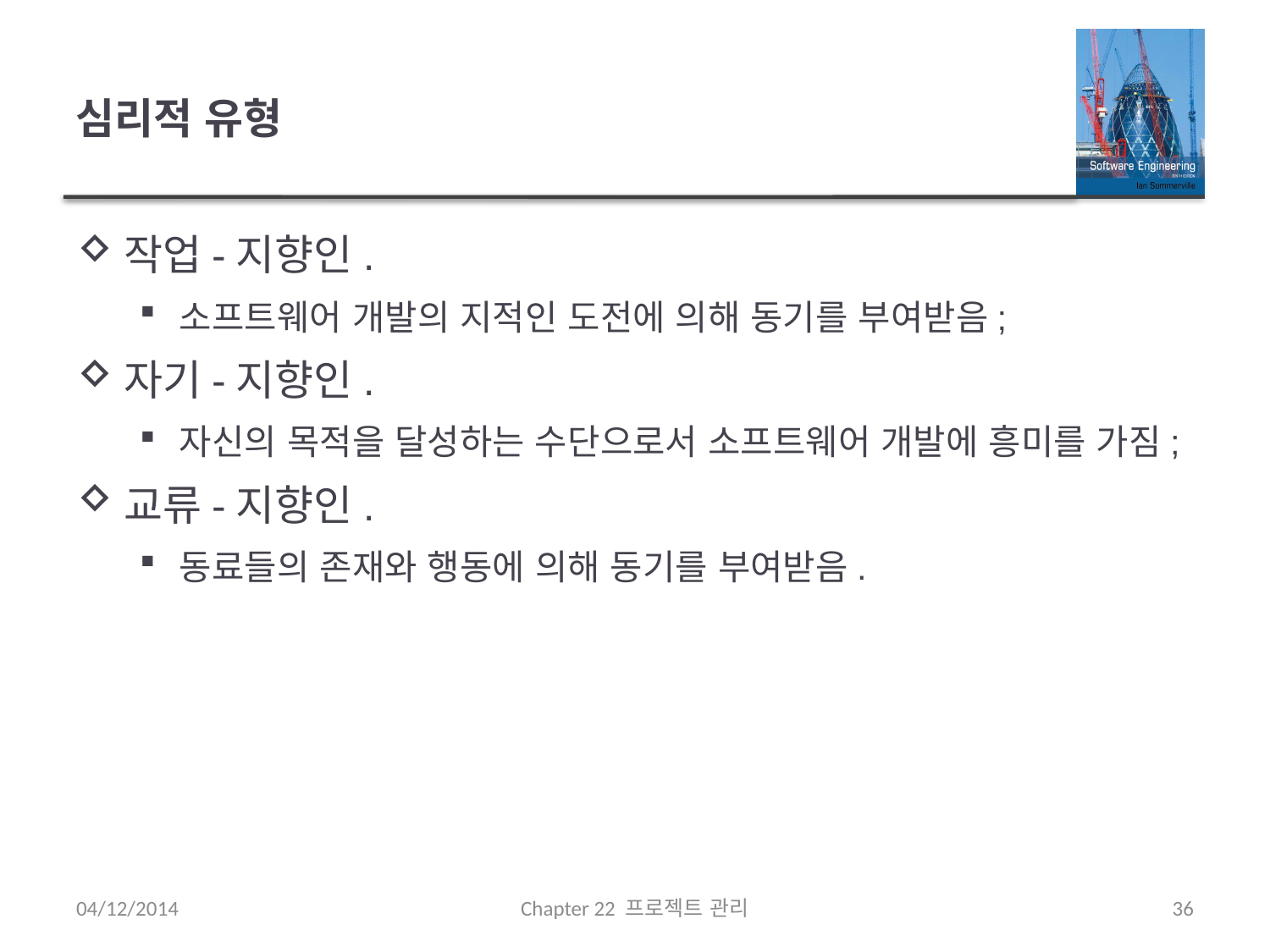

# 심리적 유형
작업-지향인.
소프트웨어 개발의 지적인 도전에 의해 동기를 부여받음;
자기-지향인.
자신의 목적을 달성하는 수단으로서 소프트웨어 개발에 흥미를 가짐;
교류-지향인.
동료들의 존재와 행동에 의해 동기를 부여받음.
04/12/2014
Chapter 22 프로젝트 관리
36